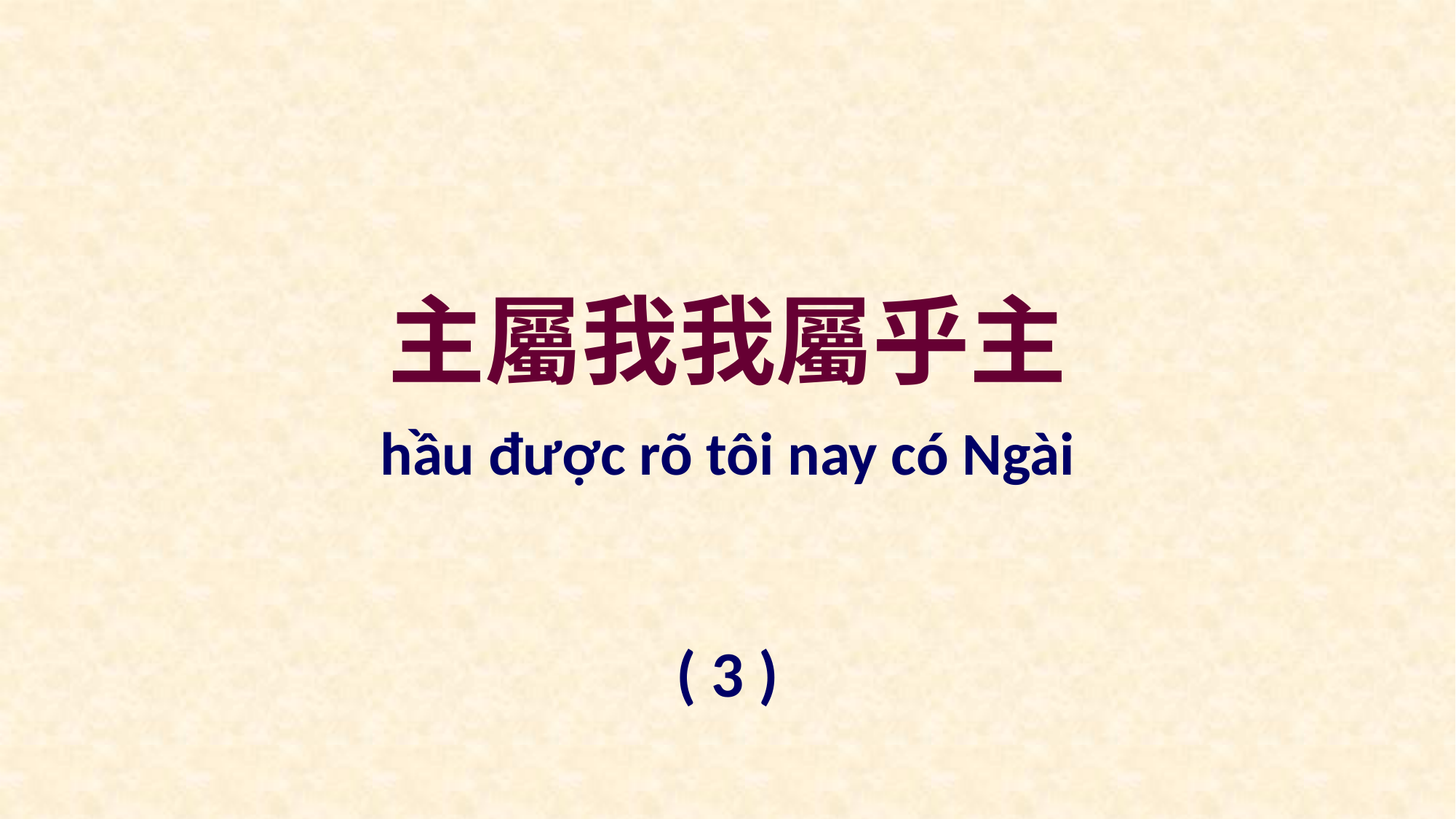

主屬我我屬乎主
hầu được rõ tôi nay có Ngài
( 3 )